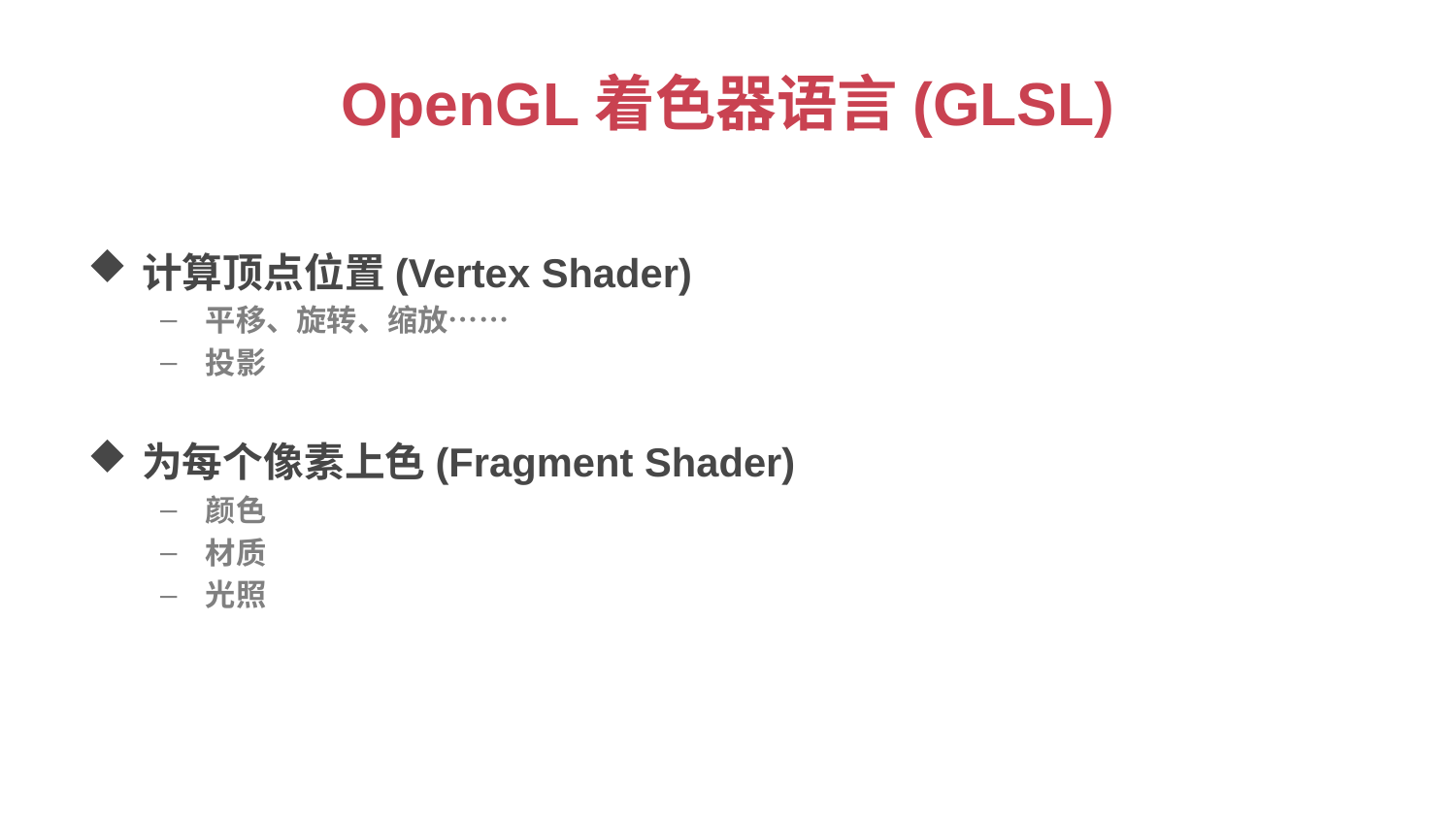

# OpenGL着色器语言(GLSL)
计算顶点位置(Vertex Shader)
平移、旋转、缩放……
投影
为每个像素上色(Fragment Shader)
颜色
材质
光照